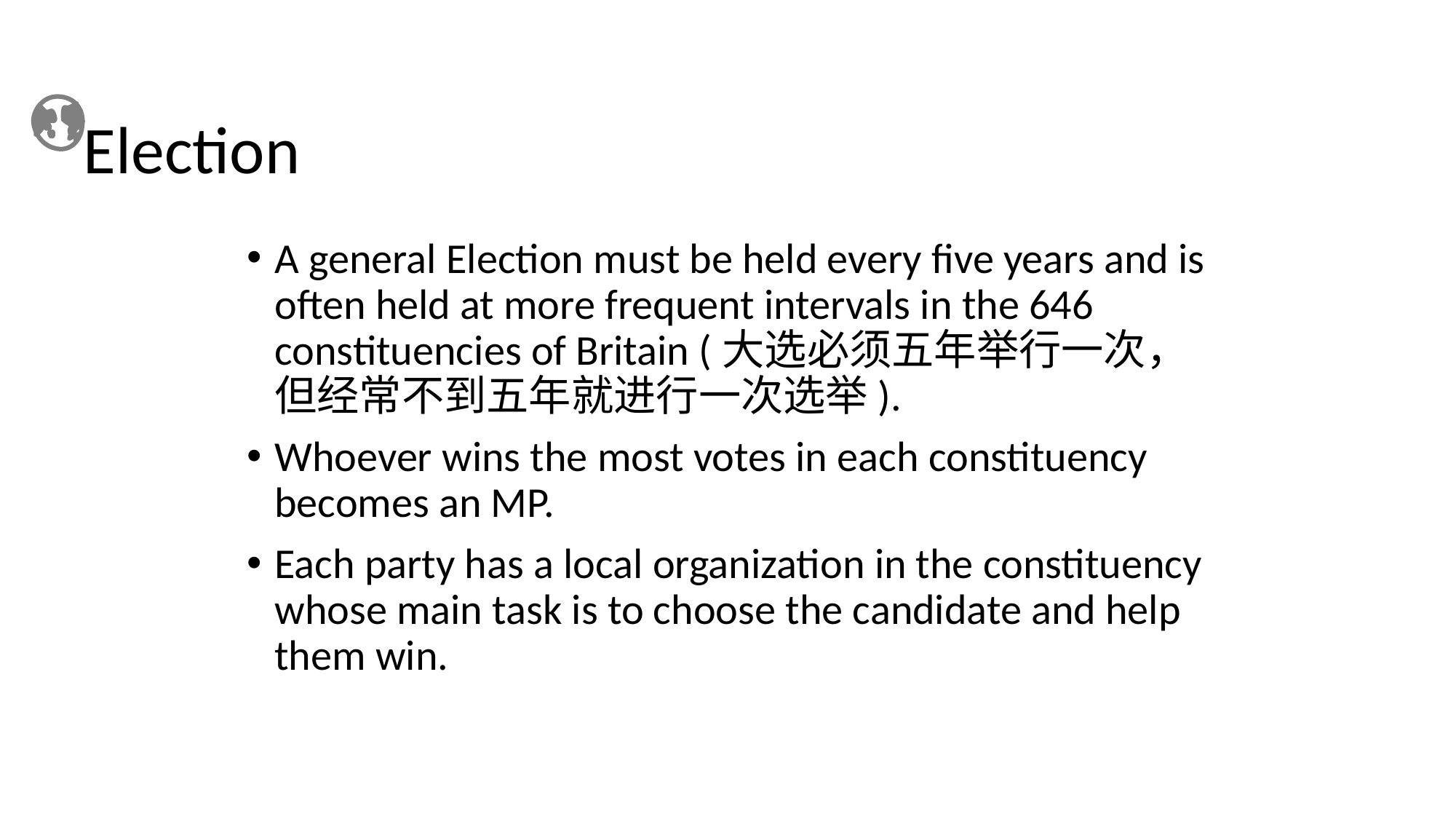

Election

A general Election must be held every five years and is often held at more frequent intervals in the 646 constituencies of Britain (大选必须五年举行一次，但经常不到五年就进行一次选举).
Whoever wins the most votes in each constituency becomes an MP.
Each party has a local organization in the constituency whose main task is to choose the candidate and help them win.